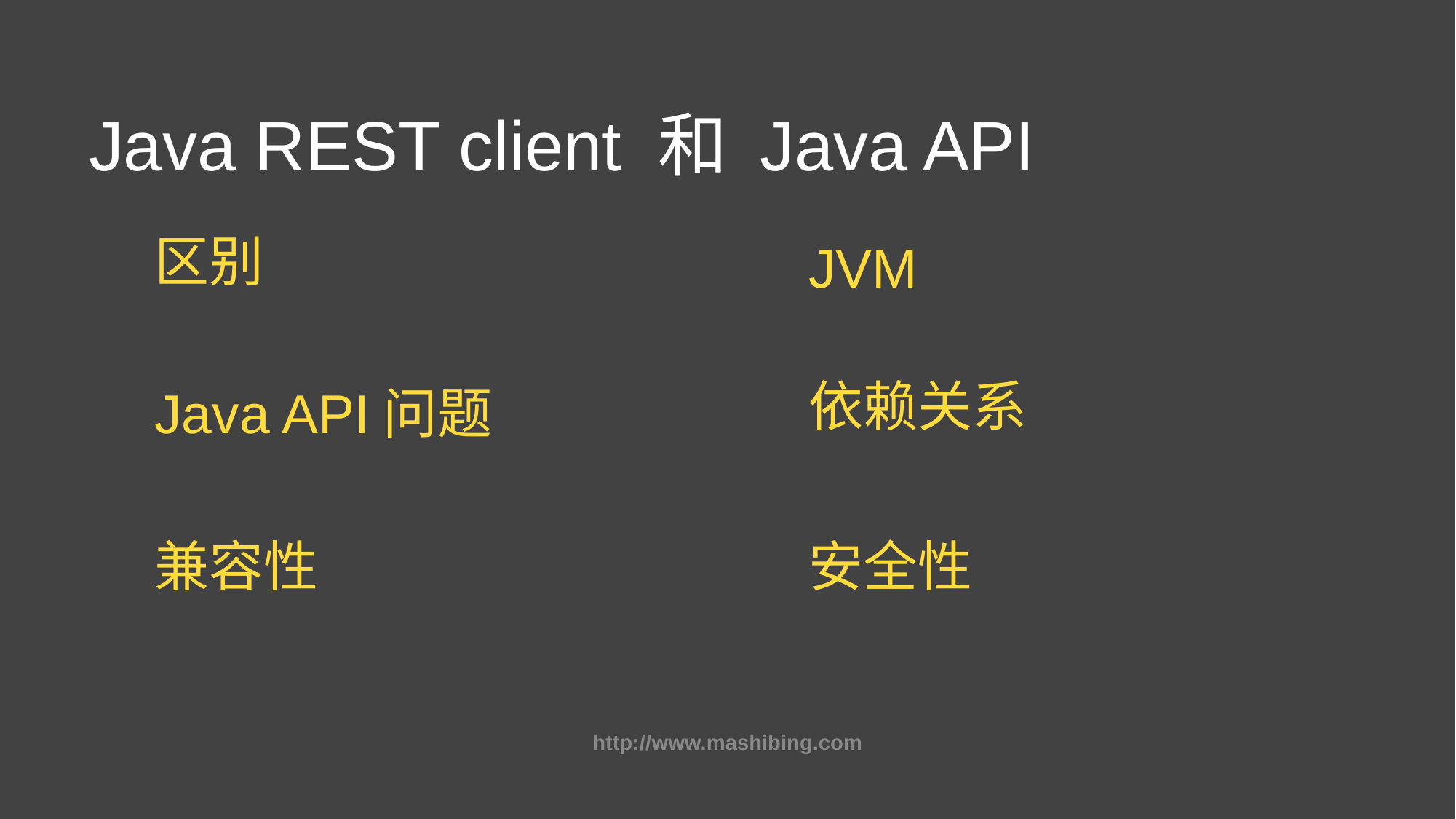

# Java REST client 和 Java API
区别
JVM

依赖关系
Java API问题
兼容性
安全性
http://www.mashibing.com
6